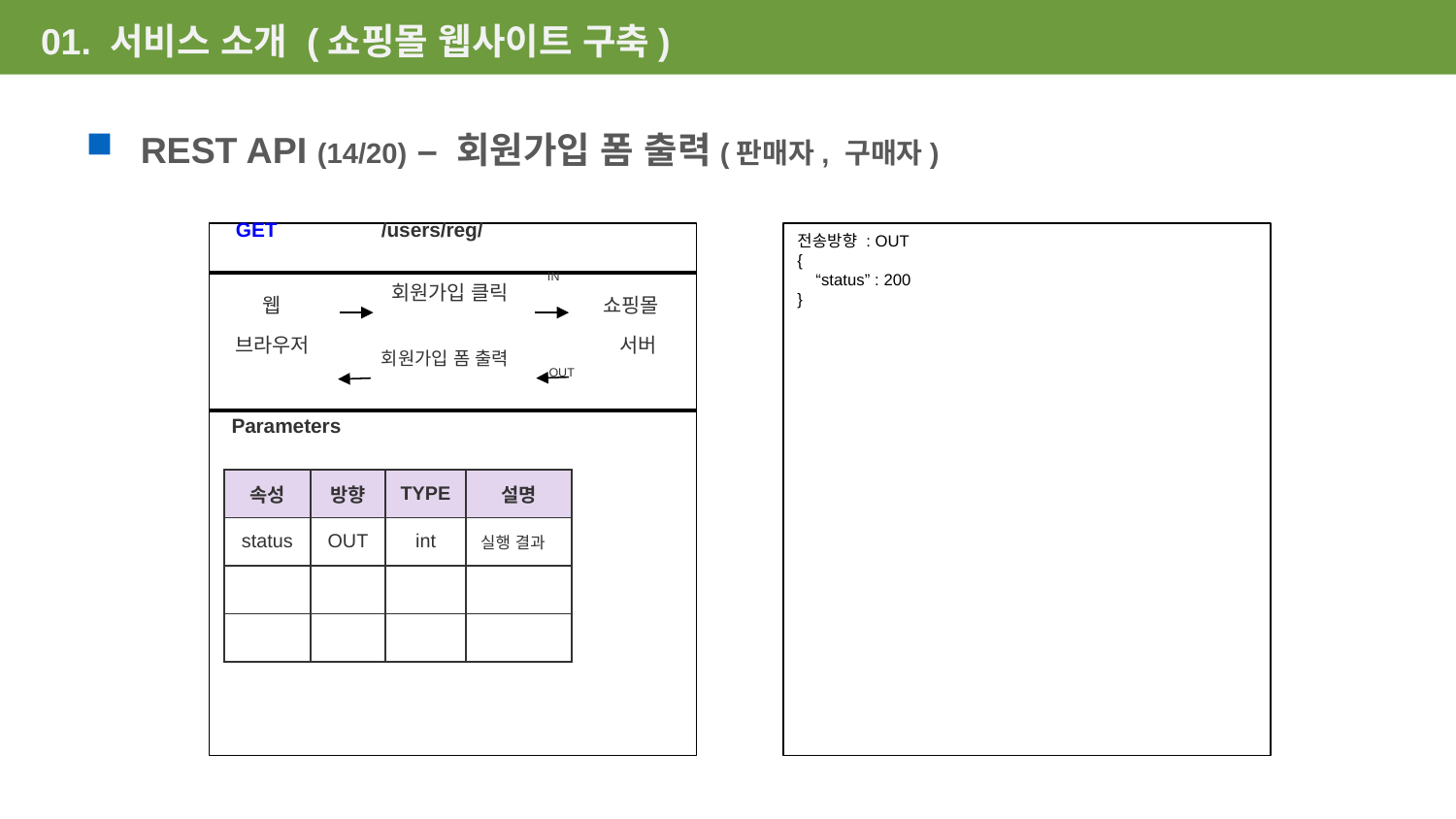

01. 서비스 소개 (쇼핑몰 웹사이트 구축)
REST API (14/20) – 회원가입 폼 출력(판매자, 구매자)
GET	/users/reg/

전송방향 : OUT
{
    “status” : 200
}

IN
회원가입 클릭
    웹
브라우저
쇼핑몰
  서버
회원가입 폼 출력
OUT
Parameters
| 속성 | 방향 | TYPE | 설명 |
| --- | --- | --- | --- |
| status | OUT | int | 실행 결과 |
|  |  |  |  |
|  |  |  |  |